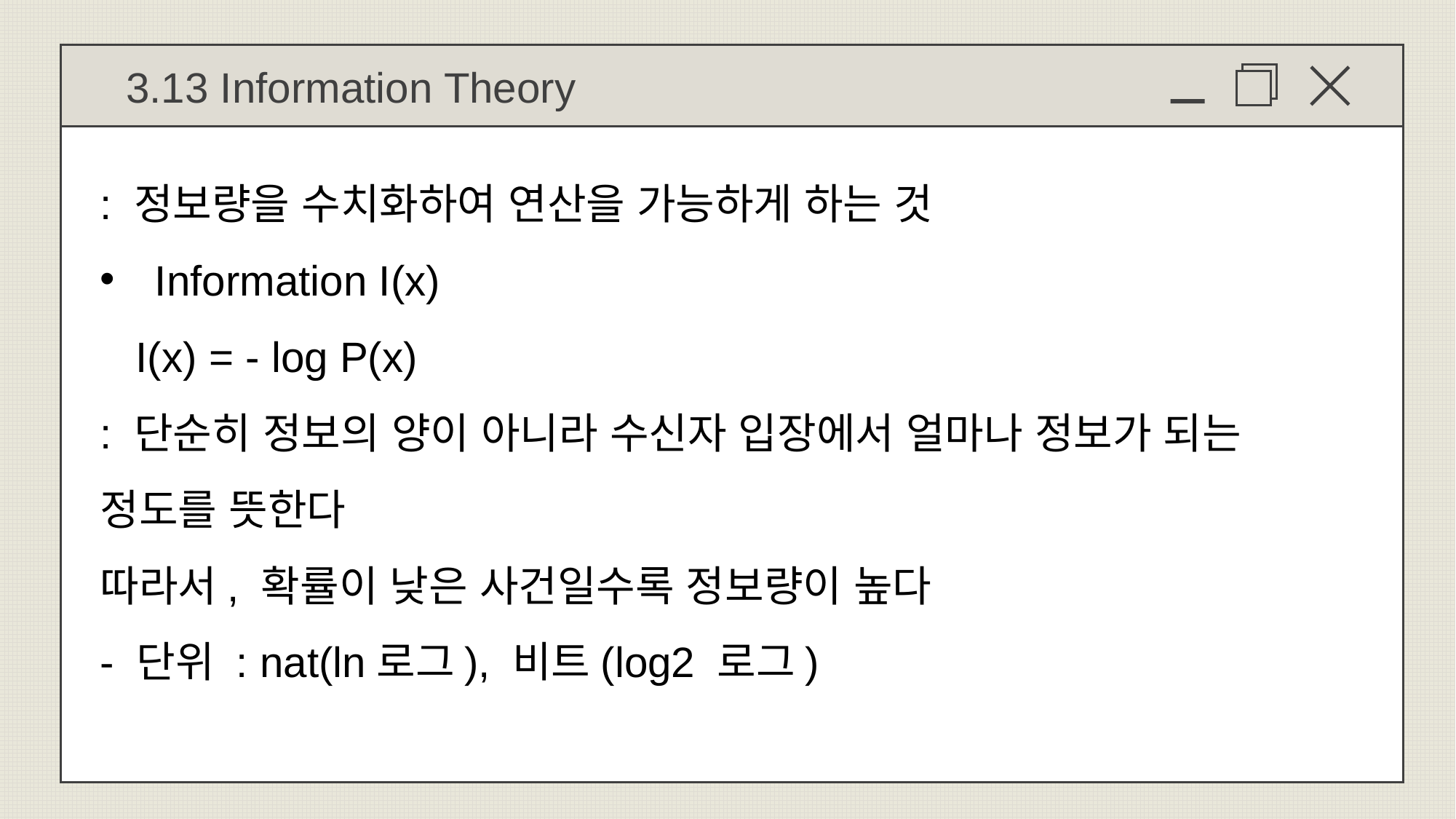

3.13 Information Theory

: 정보량을 수치화하여 연산을 가능하게 하는 것
Information I(x)
   I(x) = - log P(x)
: 단순히 정보의 양이 아니라 수신자 입장에서 얼마나 정보가 되는 정도를 뜻한다
따라서, 확률이 낮은 사건일수록 정보량이 높다
- 단위 : nat(ln로그), 비트(log2 로그)